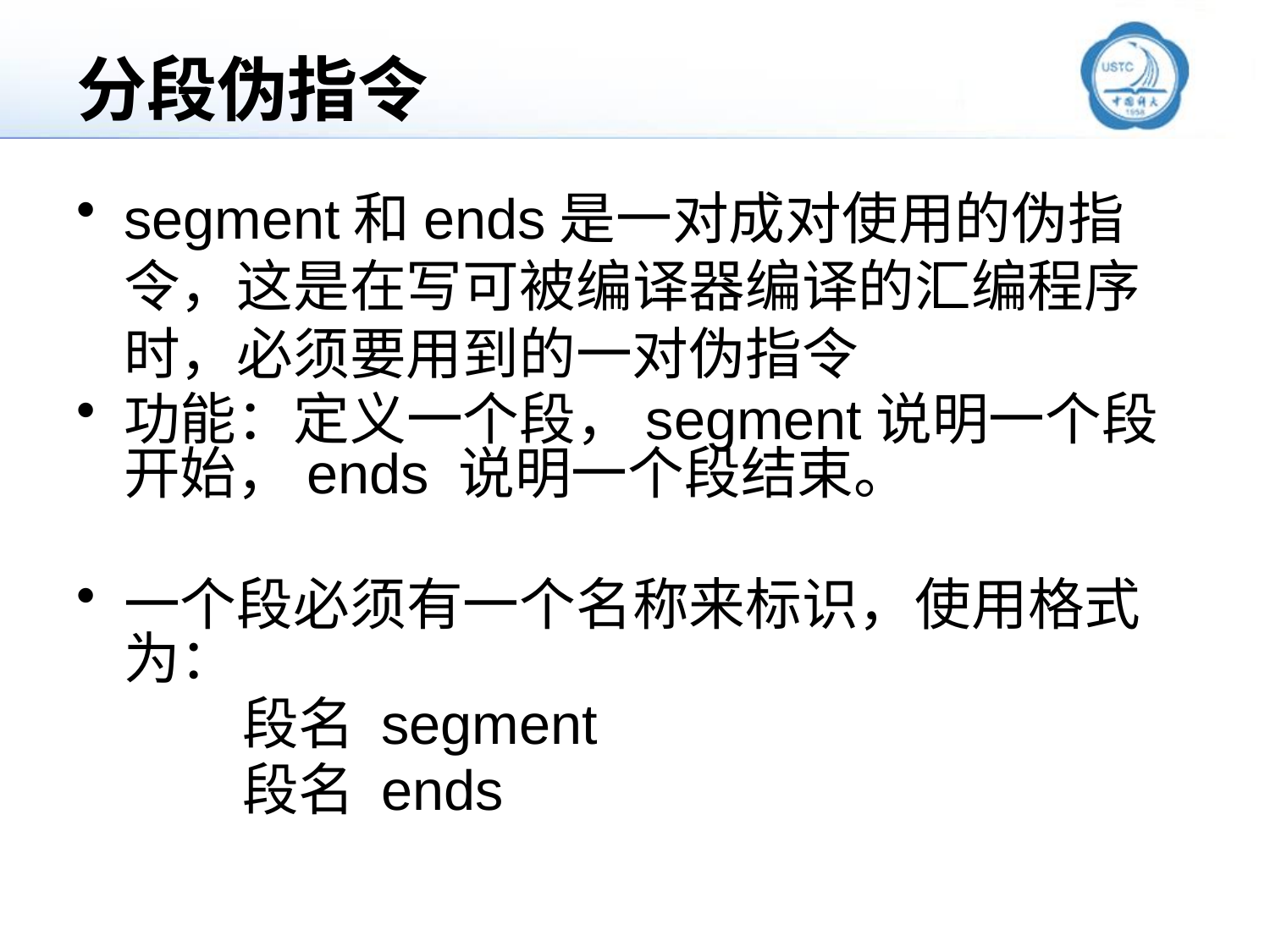

# 分段伪指令
segment和ends是一对成对使用的伪指令，这是在写可被编译器编译的汇编程序时，必须要用到的一对伪指令
功能：定义一个段，segment说明一个段开始，ends 说明一个段结束。

一个段必须有一个名称来标识，使用格式为：
            段名 segment
            段名 ends